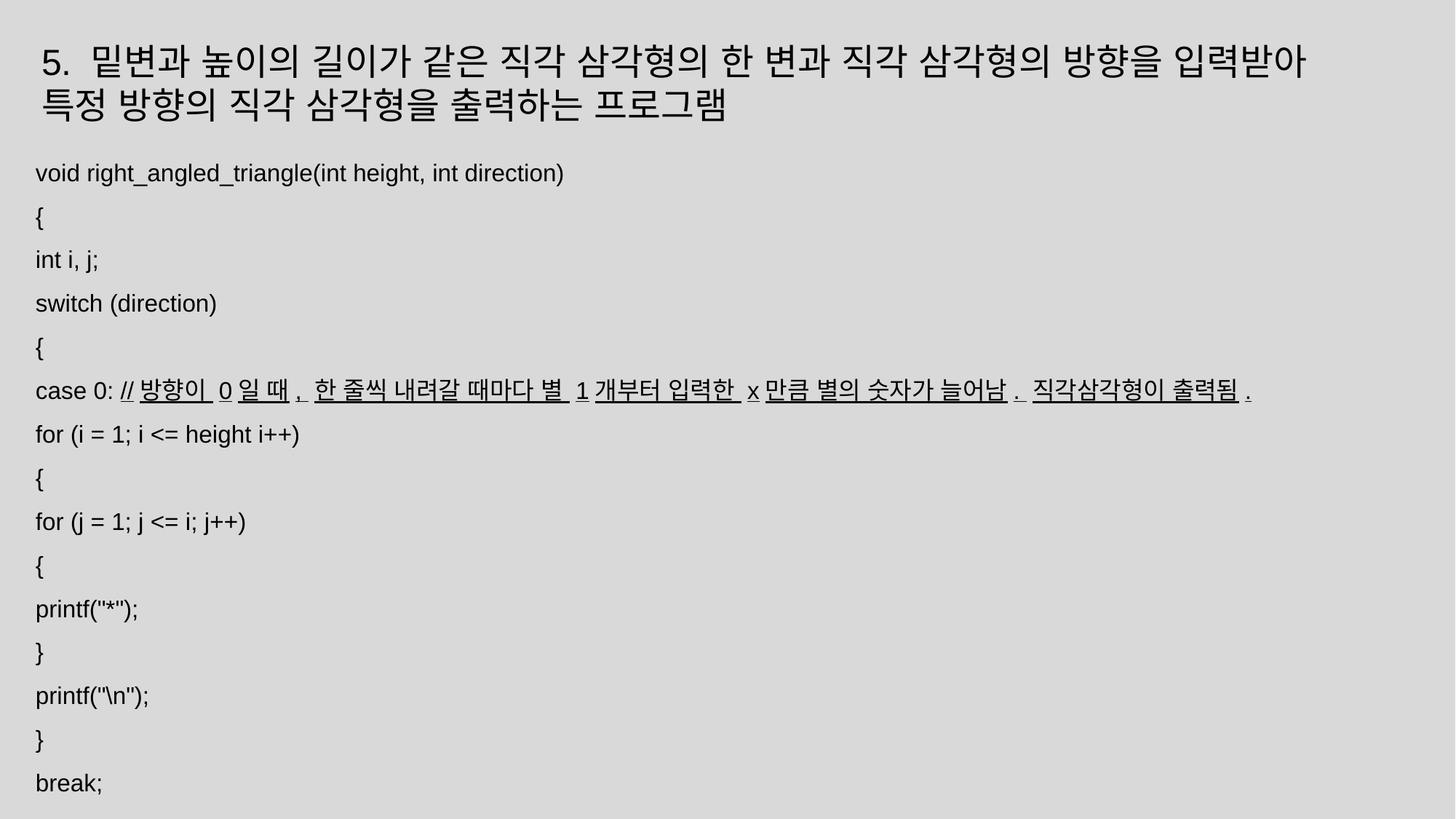

5. 밑변과 높이의 길이가 같은 직각 삼각형의 한 변과 직각 삼각형의 방향을 입력받아 특정 방향의 직각 삼각형을 출력하는 프로그램

void right_angled_triangle(int height, int direction)
{
int i, j;
switch (direction)
{
case 0: //방향이 0일 때, 한 줄씩 내려갈 때마다 별 1개부터 입력한 x만큼 별의 숫자가 늘어남. 직각삼각형이 출력됨.
for (i = 1; i <= height i++)
{
for (j = 1; j <= i; j++)
{
printf("*");
}
printf("\n");
}
break;